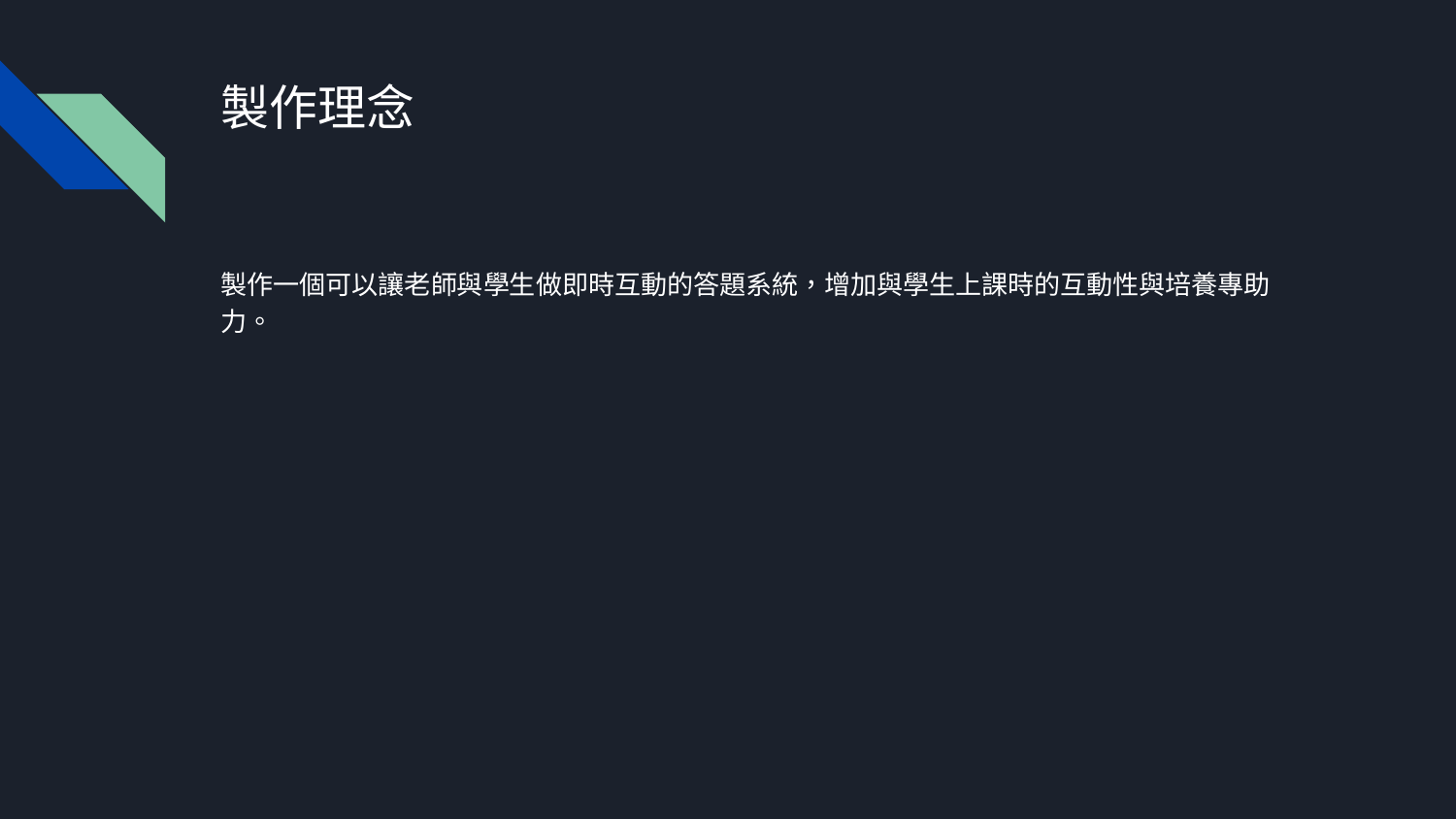

# 製作理念
製作一個可以讓老師與學生做即時互動的答題系統，增加與學生上課時的互動性與培養專助力。